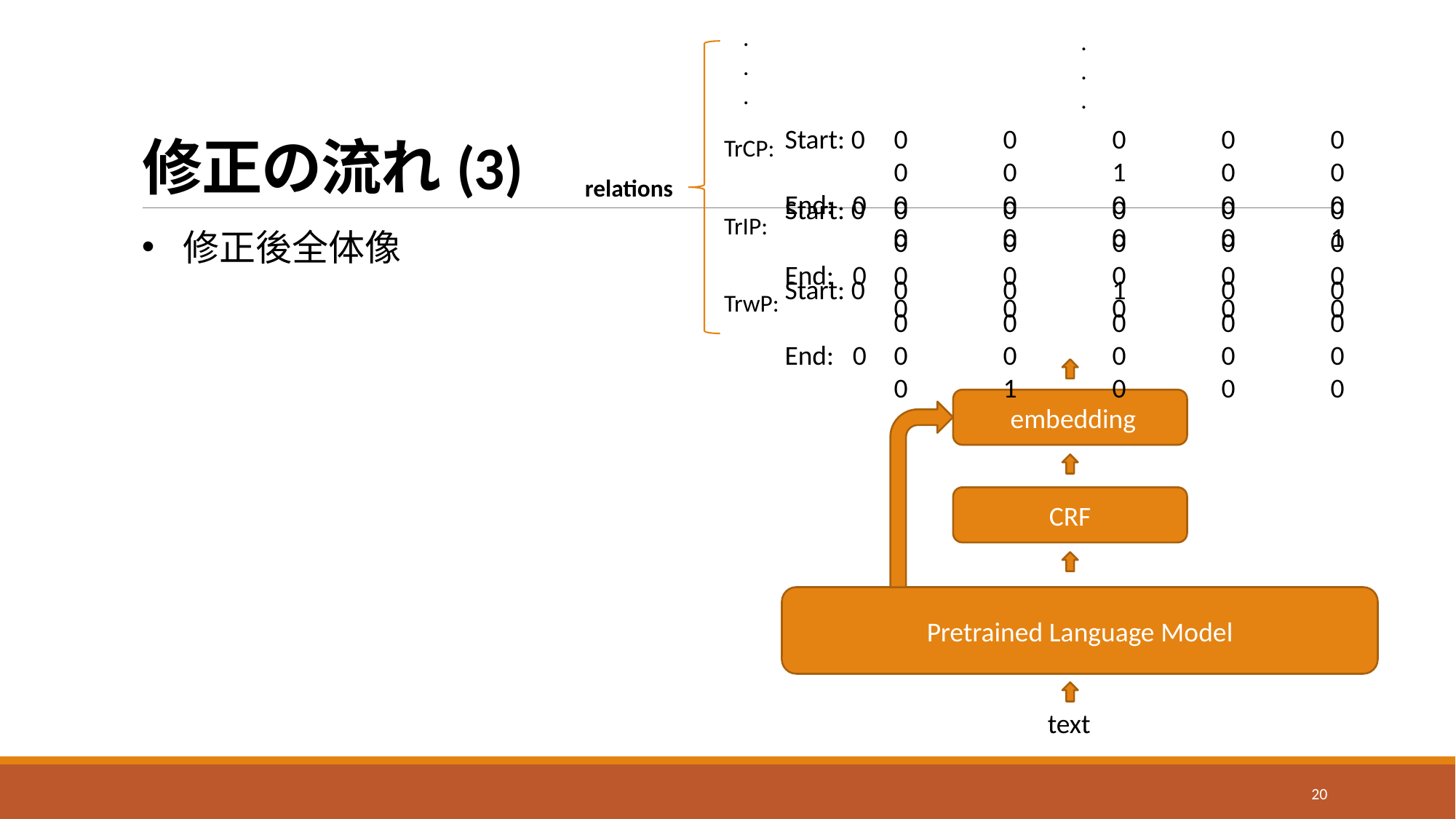

.
.
.
.
.
.
# 修正の流れ(3)

Start: 0	0	0	0	0	0	0	0	1	0	0
End:   0	0	0	0	0	0	0	0 	0	0	1
TrCP:
relations
Start: 0	0	0	0	0	0	0	0	0	0	0
End:   0	0	0	0	0	0	0	0 	0	0	0
TrIP:
修正後全体像
Start: 0	0	0	1	0	0	0	0	0	0	0
End:   0	0	0	0	0	0	0	1 	0	0	0
TrwP:

 embedding

CRF

Pretrained Language Model

text
20